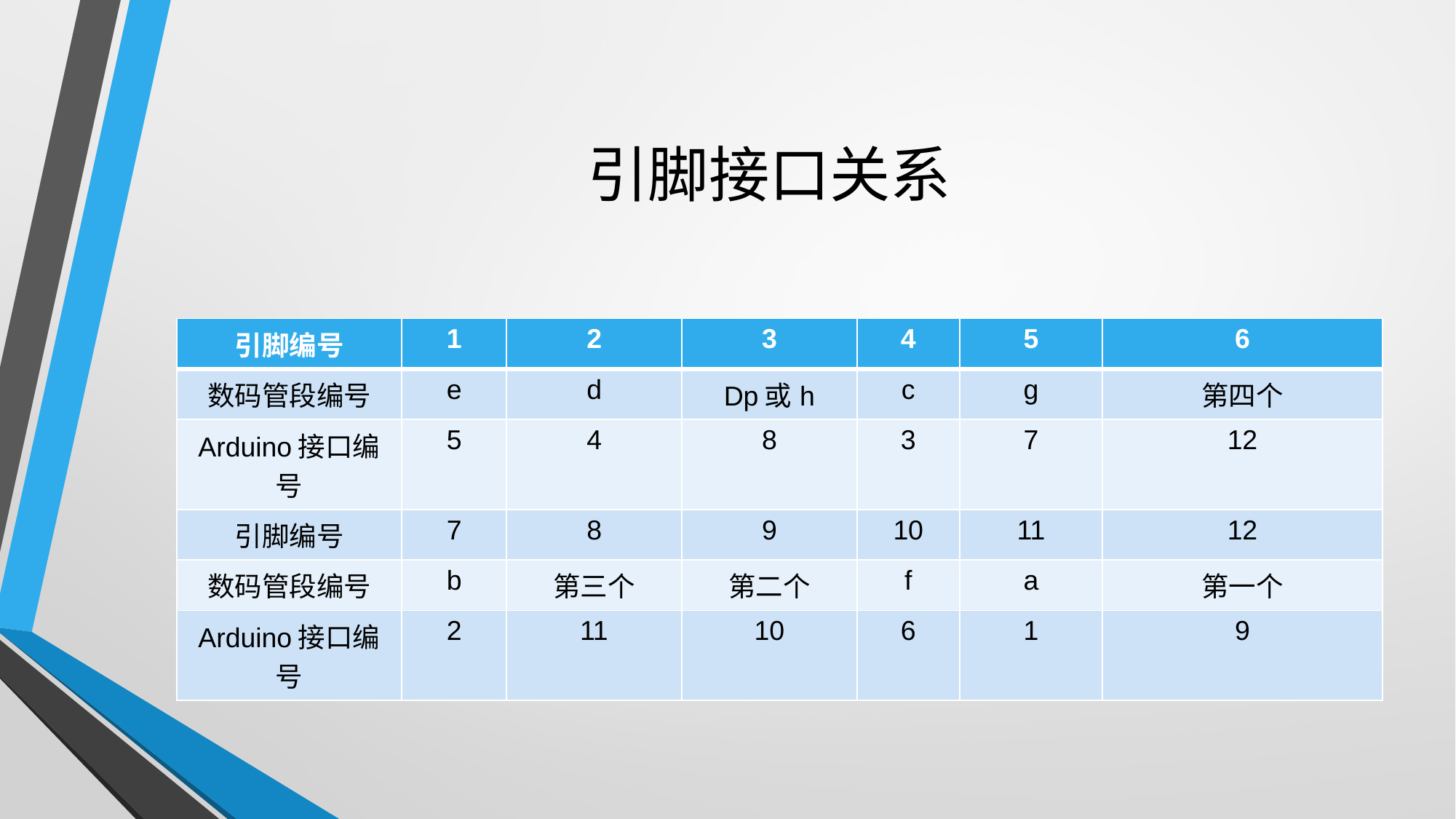

# 引脚接口关系
| 引脚编号 | 1 | 2 | 3 | 4 | 5 | 6 |
| --- | --- | --- | --- | --- | --- | --- |
| 数码管段编号 | e | d | Dp或h | c | g | 第四个 |
| Arduino接口编号 | 5 | 4 | 8 | 3 | 7 | 12 |
| 引脚编号 | 7 | 8 | 9 | 10 | 11 | 12 |
| 数码管段编号 | b | 第三个 | 第二个 | f | a | 第一个 |
| Arduino接口编号 | 2 | 11 | 10 | 6 | 1 | 9 |